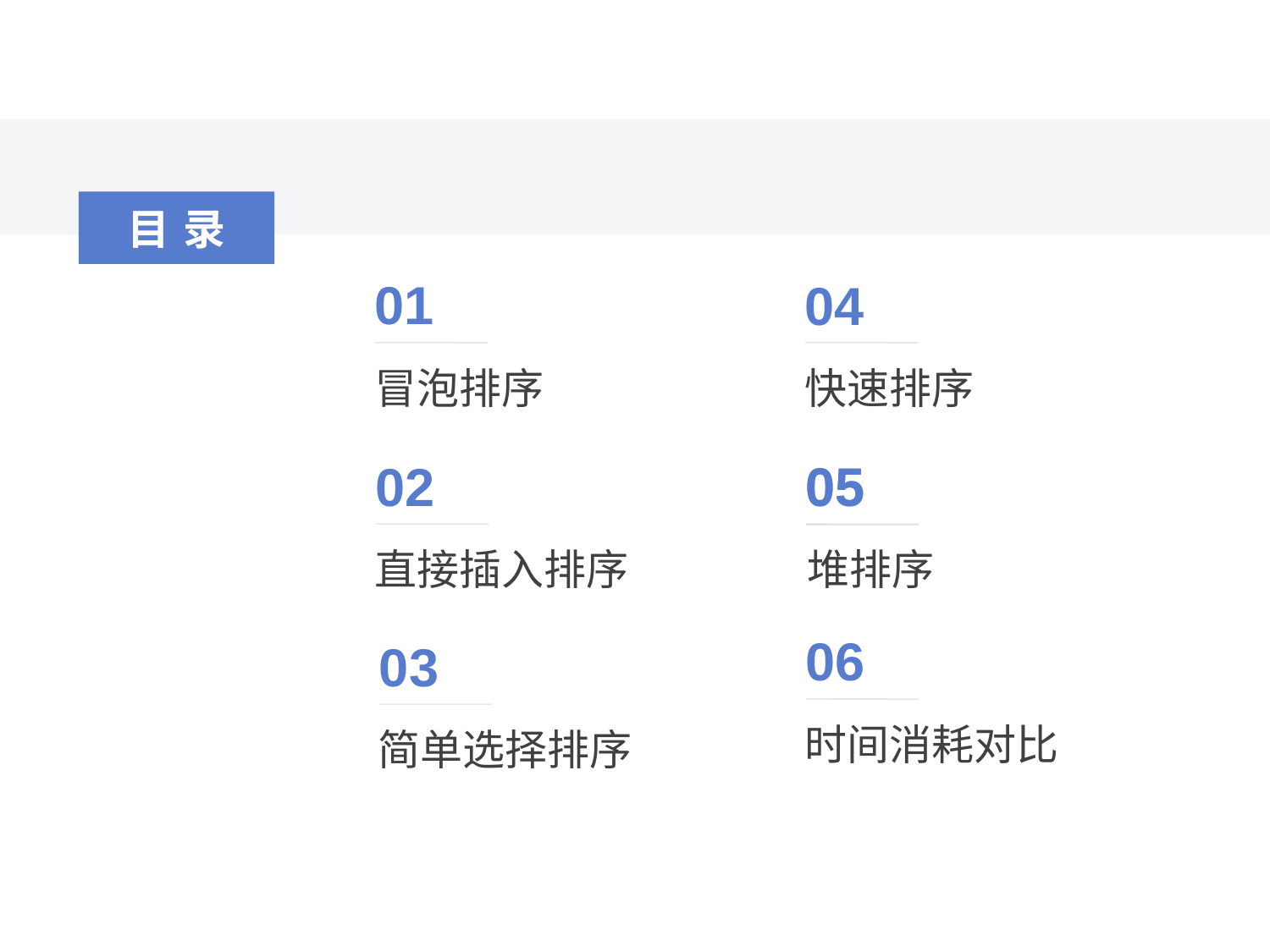

目录
01
04
冒泡排序
快速排序
05
02
05
直接插入排序
堆排序
06
03
时间消耗对比
简单选择排序